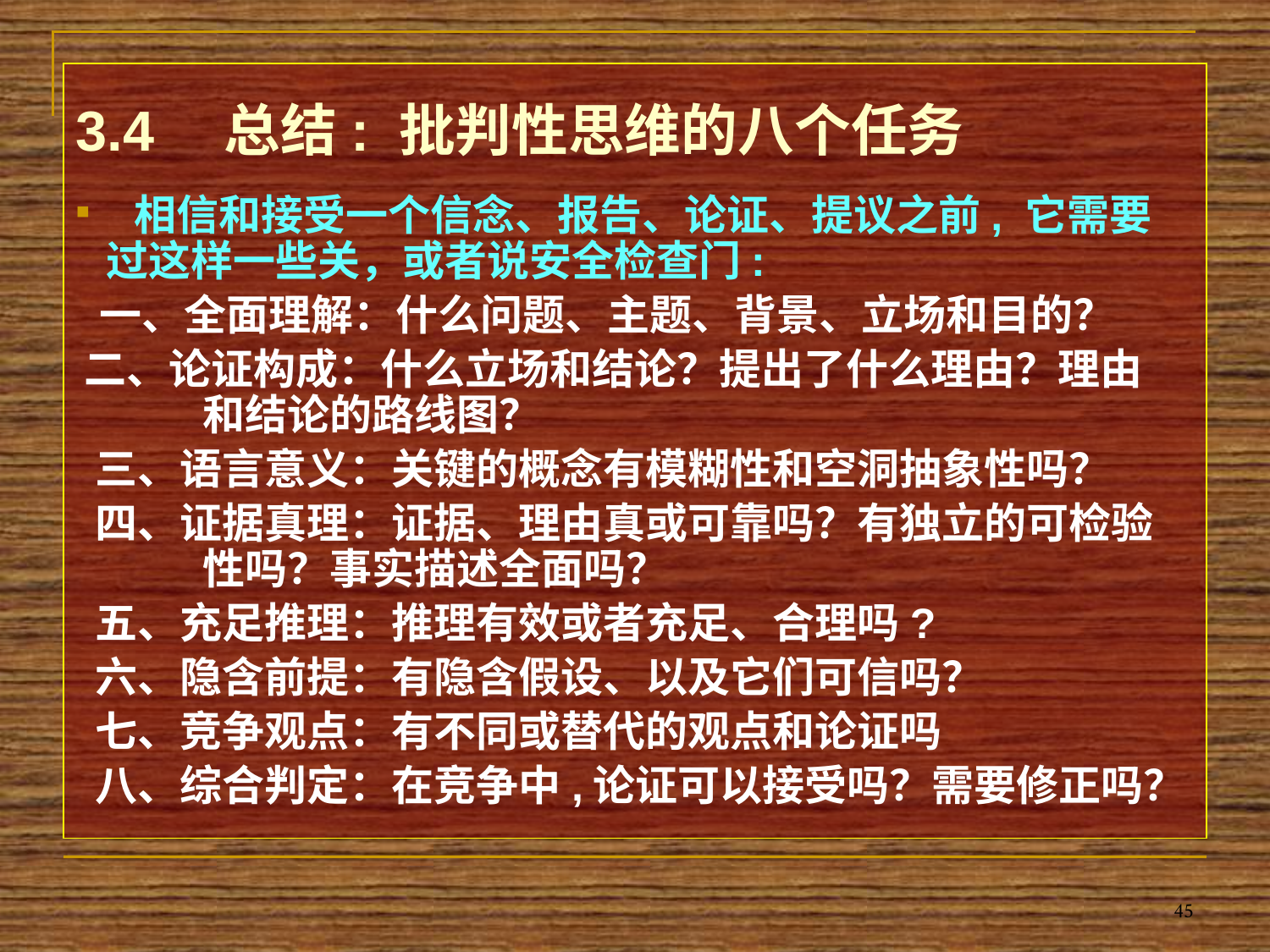

3.4　总结: 批判性思维的八个任务

　相信和接受一个信念、报告、论证、提议之前, 它需要过这样一些关，或者说安全检查门:
  一、全面理解：什么问题、主题、背景、立场和目的？
 二、论证构成：什么立场和结论？提出了什么理由？理由	和结论的路线图？
 三、语言意义：关键的概念有模糊性和空洞抽象性吗？
 四、证据真理：证据、理由真或可靠吗？有独立的可检验	性吗？事实描述全面吗？
 五、充足推理：推理有效或者充足、合理吗?
 六、隐含前提：有隐含假设、以及它们可信吗？
 七、竞争观点：有不同或替代的观点和论证吗
 八、综合判定：在竞争中,论证可以接受吗？需要修正吗？

45